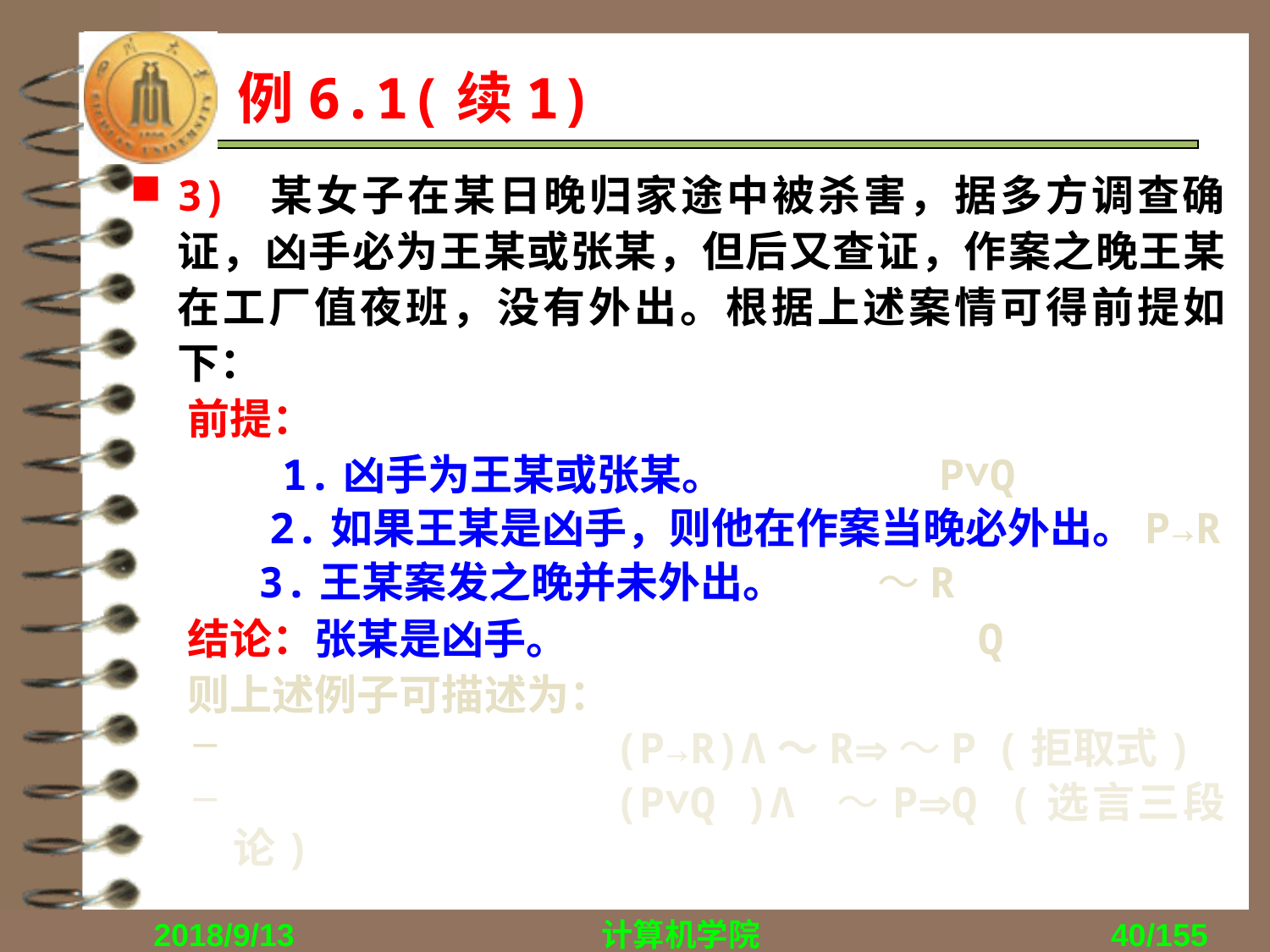

# 例6.1(续1)
3) 某女子在某日晚归家途中被杀害，据多方调查确证，凶手必为王某或张某，但后又查证，作案之晚王某在工厂值夜班，没有外出。根据上述案情可得前提如下：
     前提：
      1.凶手为王某或张某。		P∨Q
   2.如果王某是凶手，则他在作案当晚必外出。P→R
	 3.王某案发之晚并未外出。	 ～R
     结论：张某是凶手。			   Q
     则上述例子可描述为：
			(P→R)Λ～R⇒～P	(拒取式)
			(P∨Q )Λ ～P⇒Q	(选言三段论)
2018/9/13
计算机学院
40/155